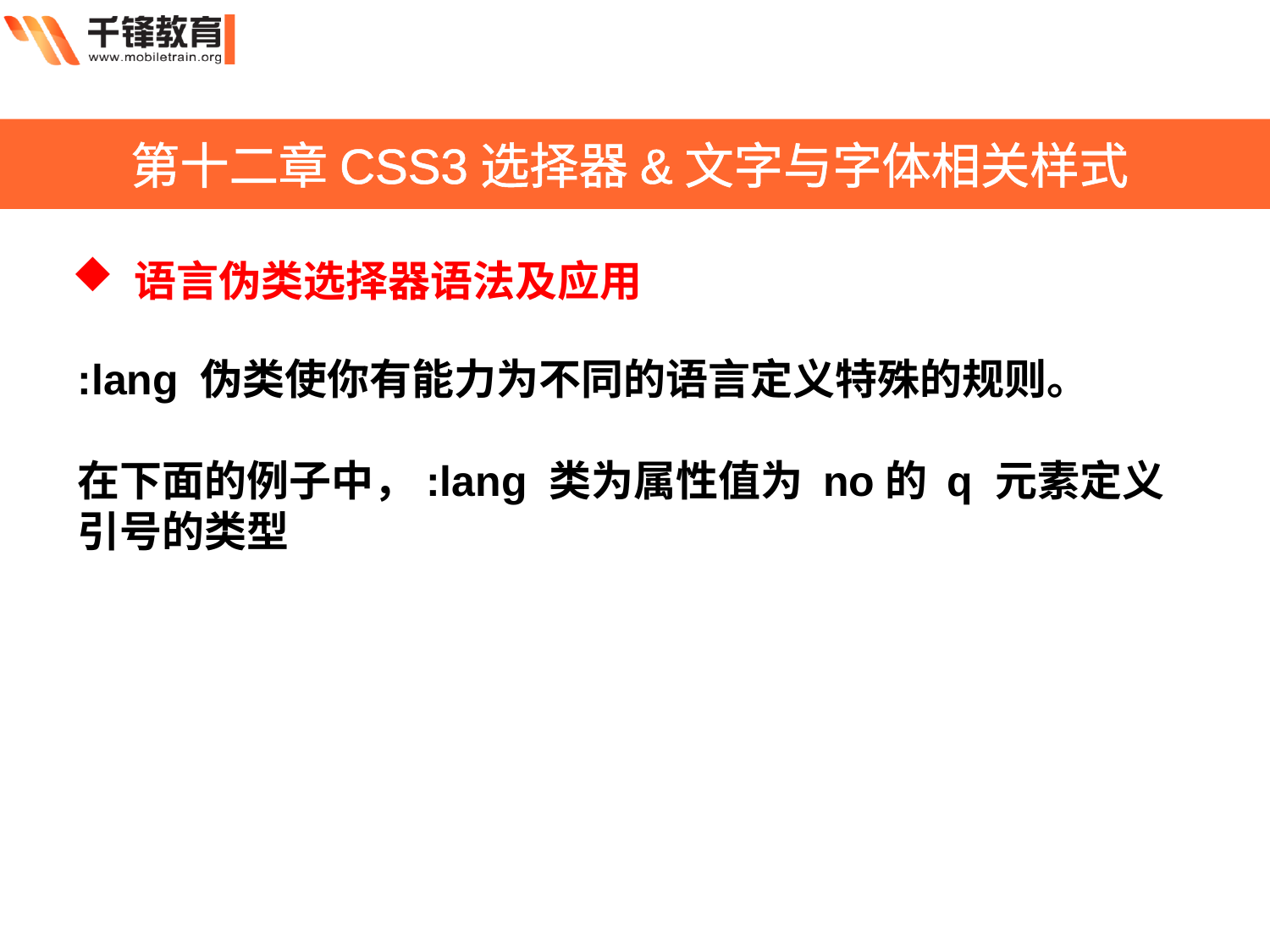

第十二章CSS3选择器&文字与字体相关样式
 语言伪类选择器语法及应用

:lang 伪类使你有能力为不同的语言定义特殊的规则。

在下面的例子中，:lang 类为属性值为 no的 q 元素定义引号的类型